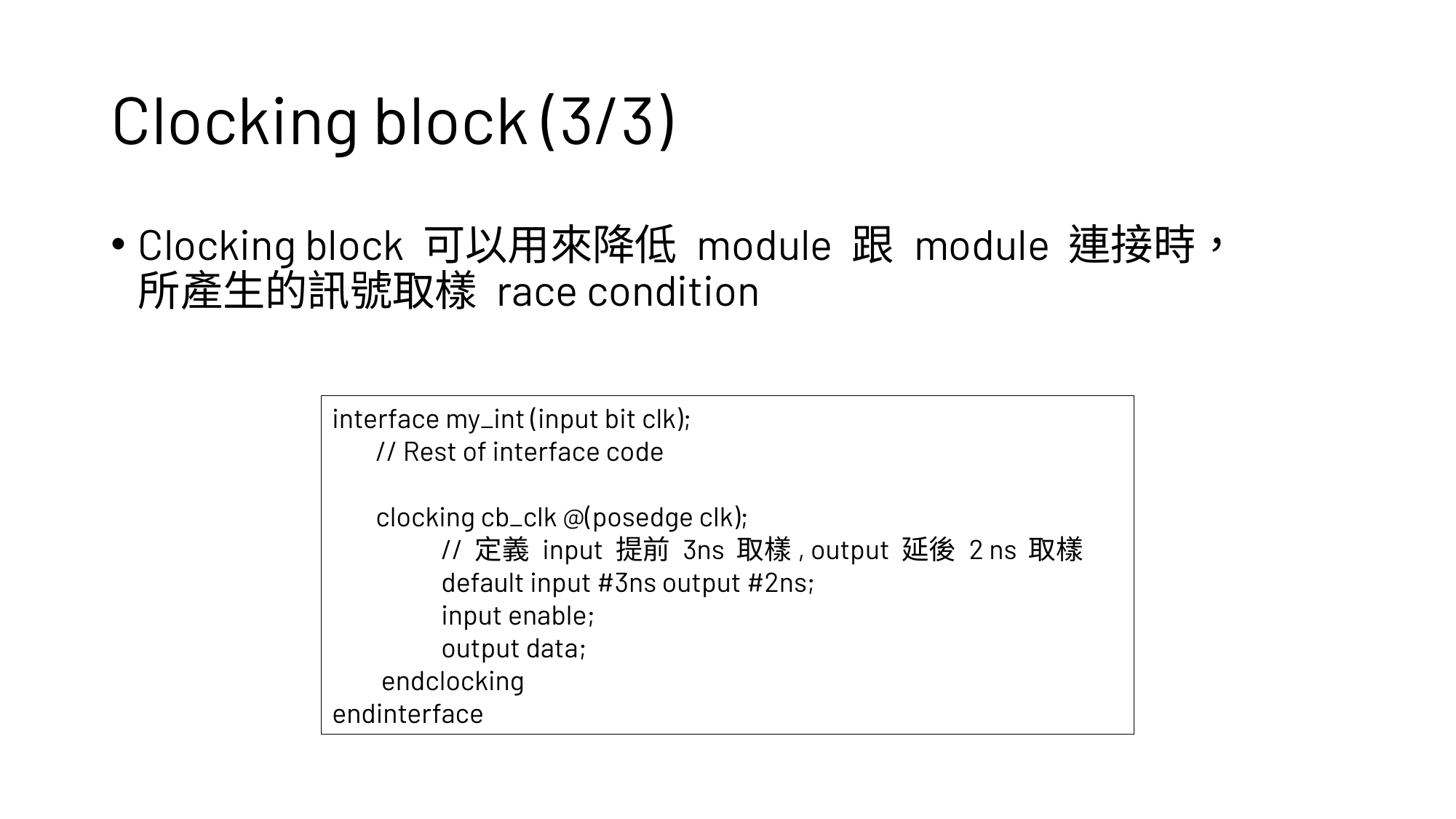

# Clocking block (3/3)
Clocking block 可以用來降低 module 跟 module 連接時，
所產生的訊號取樣 race condition
interface my_int (input bit clk);
        // Rest of interface code

        clocking cb_clk @(posedge clk);
                    // 定義 input 提前 3ns 取樣, output 延後 2 ns 取樣
	default input #3ns output #2ns;
	input enable;
	output data;
         endclocking
endinterface